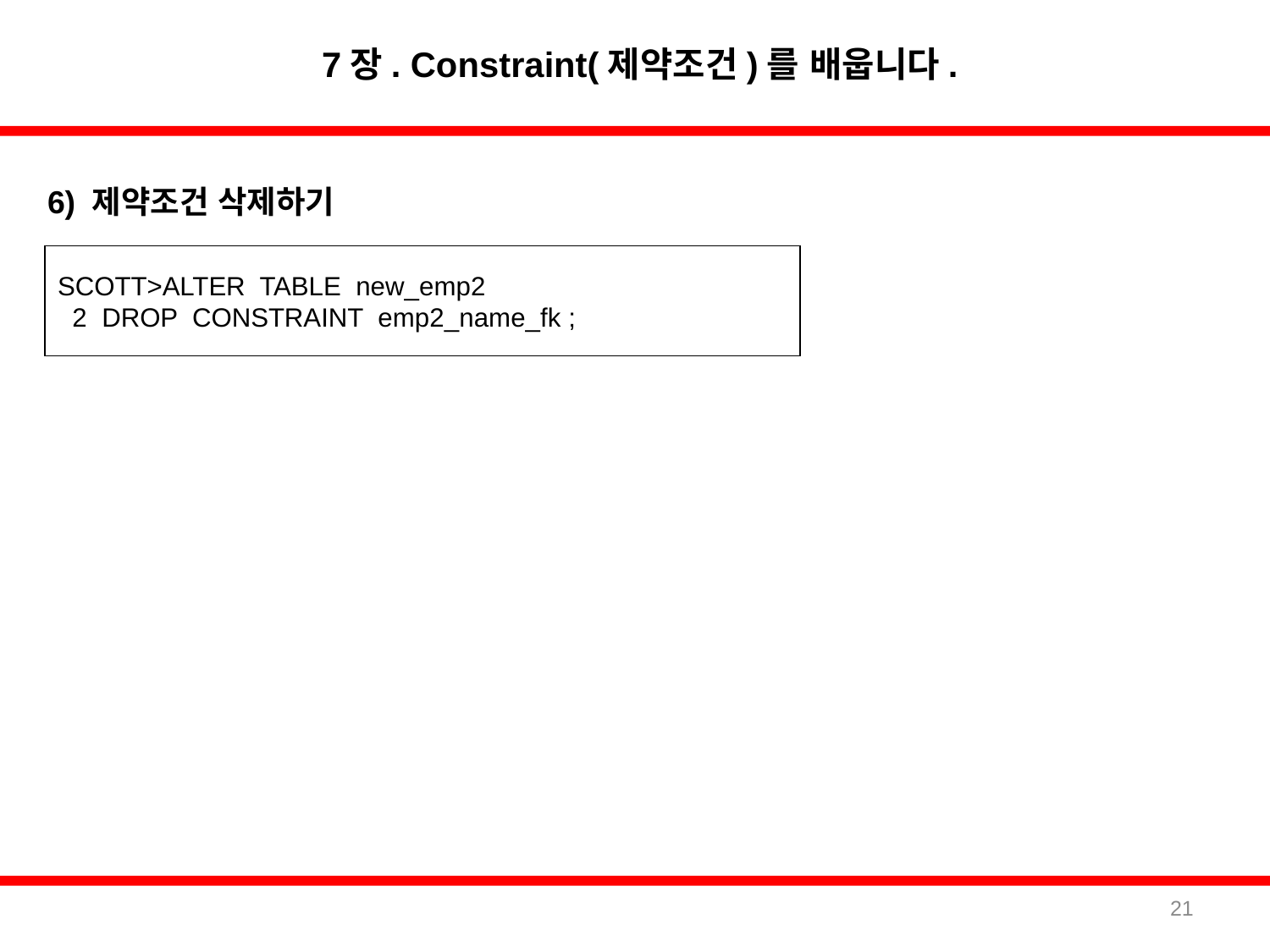

7장. Constraint(제약조건)를 배웁니다.

6) 제약조건 삭제하기
SCOTT>ALTER  TABLE  new_emp2
  2  DROP  CONSTRAINT  emp2_name_fk ;

21